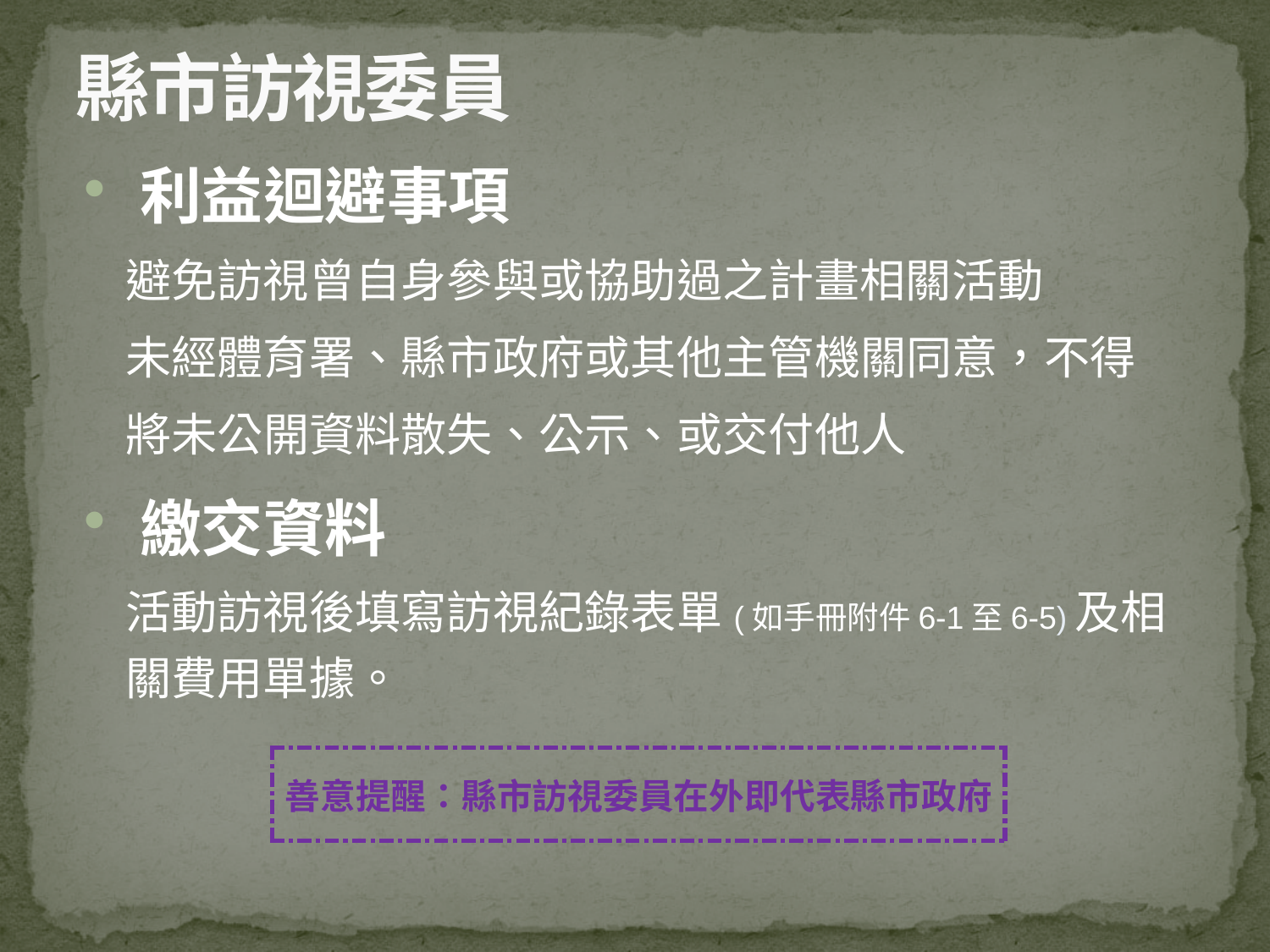

# 縣市訪視委員
利益迴避事項
避免訪視曾自身參與或協助過之計畫相關活動
未經體育署、縣市政府或其他主管機關同意，不得將未公開資料散失、公示、或交付他人
繳交資料
活動訪視後填寫訪視紀錄表單(如手冊附件6-1至6-5)及相關費用單據。

| 善意提醒：縣市訪視委員在外即代表縣市政府 |
| --- |